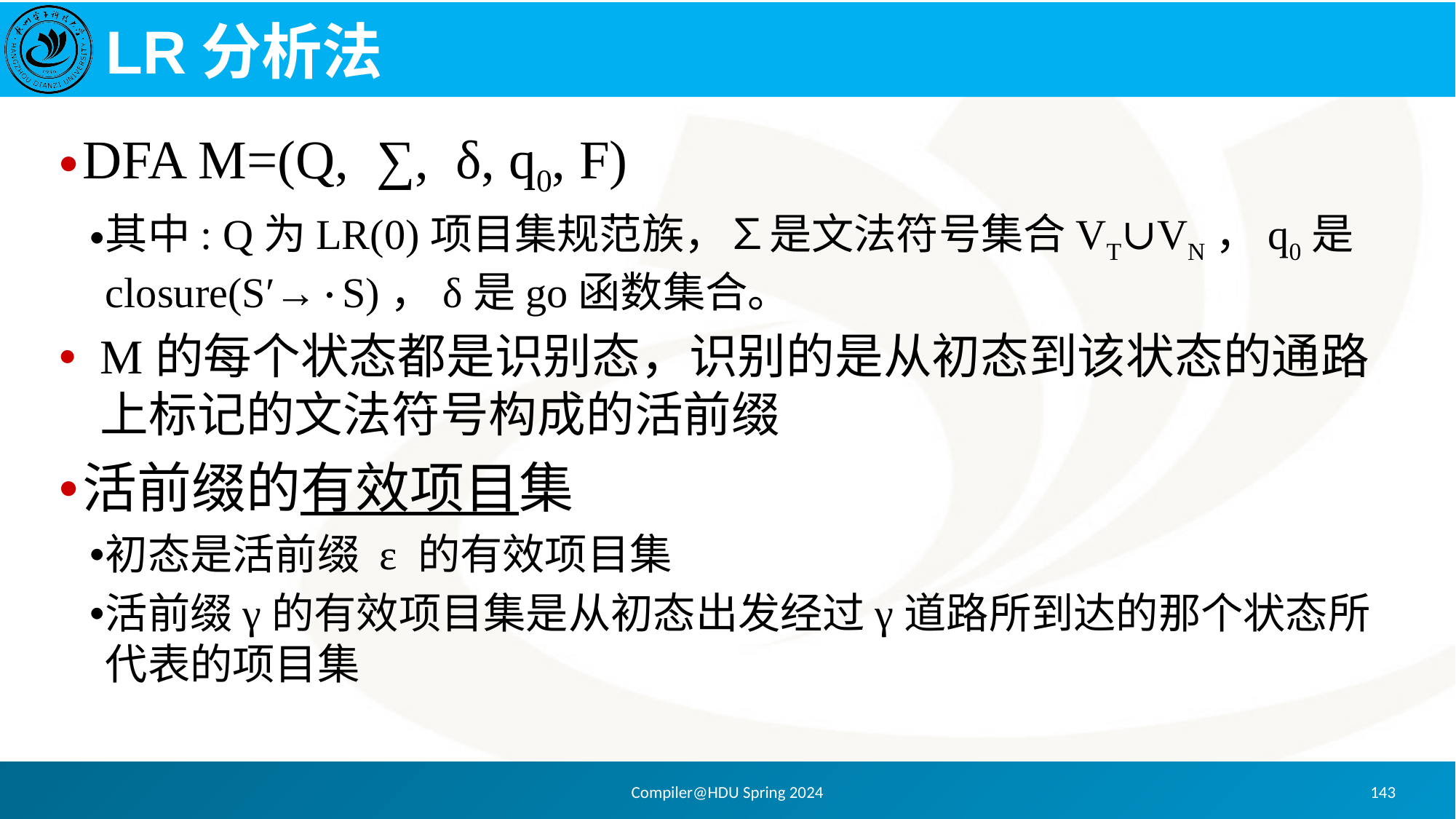

# LR分析法
DFA M=(Q,  ∑,  δ, q0, F)
其中: Q为LR(0)项目集规范族，∑是文法符号集合VT∪VN，q0是closure(S′→⋅S)，δ是go函数集合。
M的每个状态都是识别态，识别的是从初态到该状态的通路上标记的文法符号构成的活前缀
活前缀的有效项目集
初态是活前缀 ε 的有效项目集
活前缀γ的有效项目集是从初态出发经过γ道路所到达的那个状态所代表的项目集
Compiler@HDU Spring 2024
143